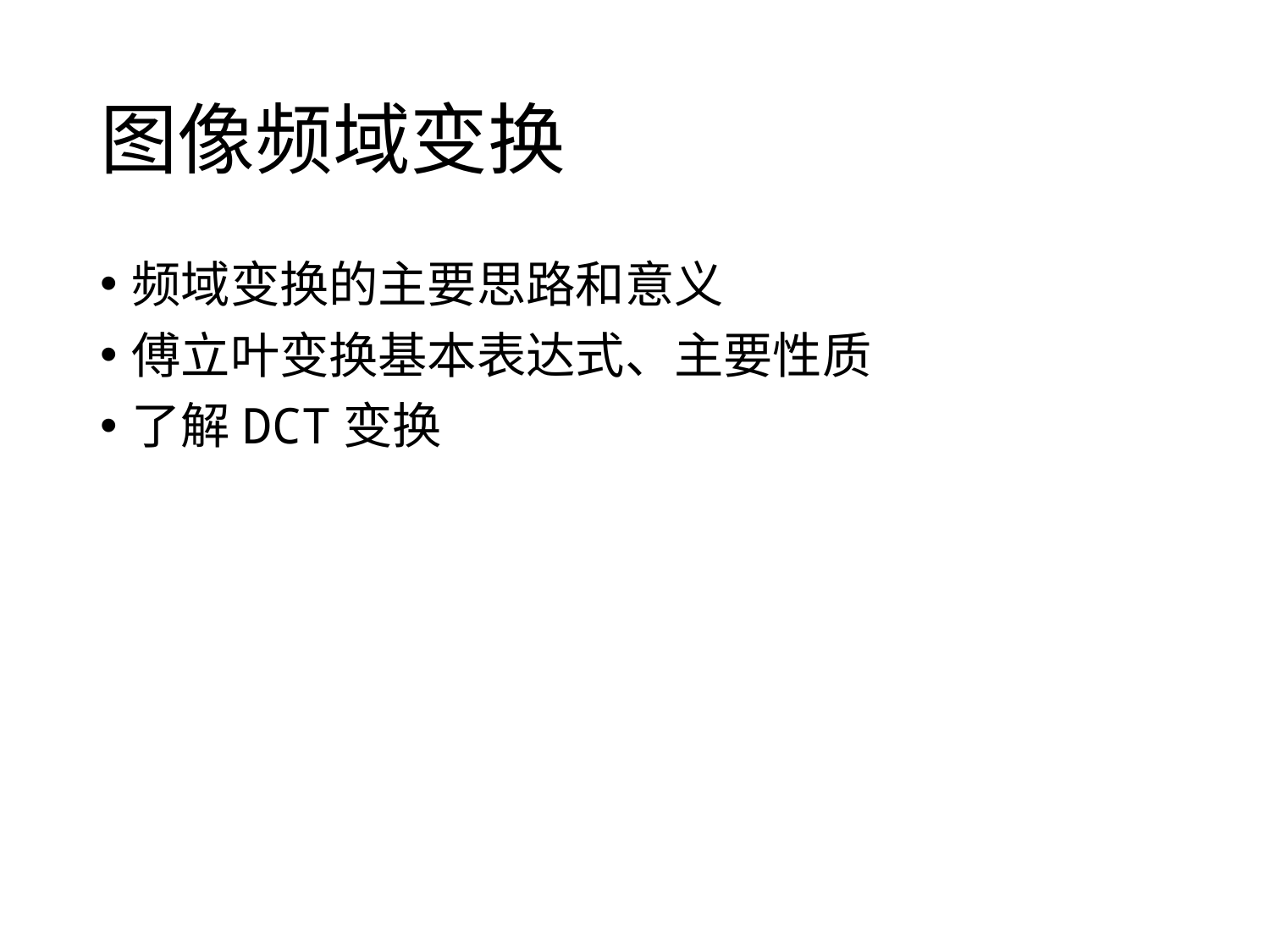

# 图像频域变换
频域变换的主要思路和意义
傅立叶变换基本表达式、主要性质
了解DCT变换